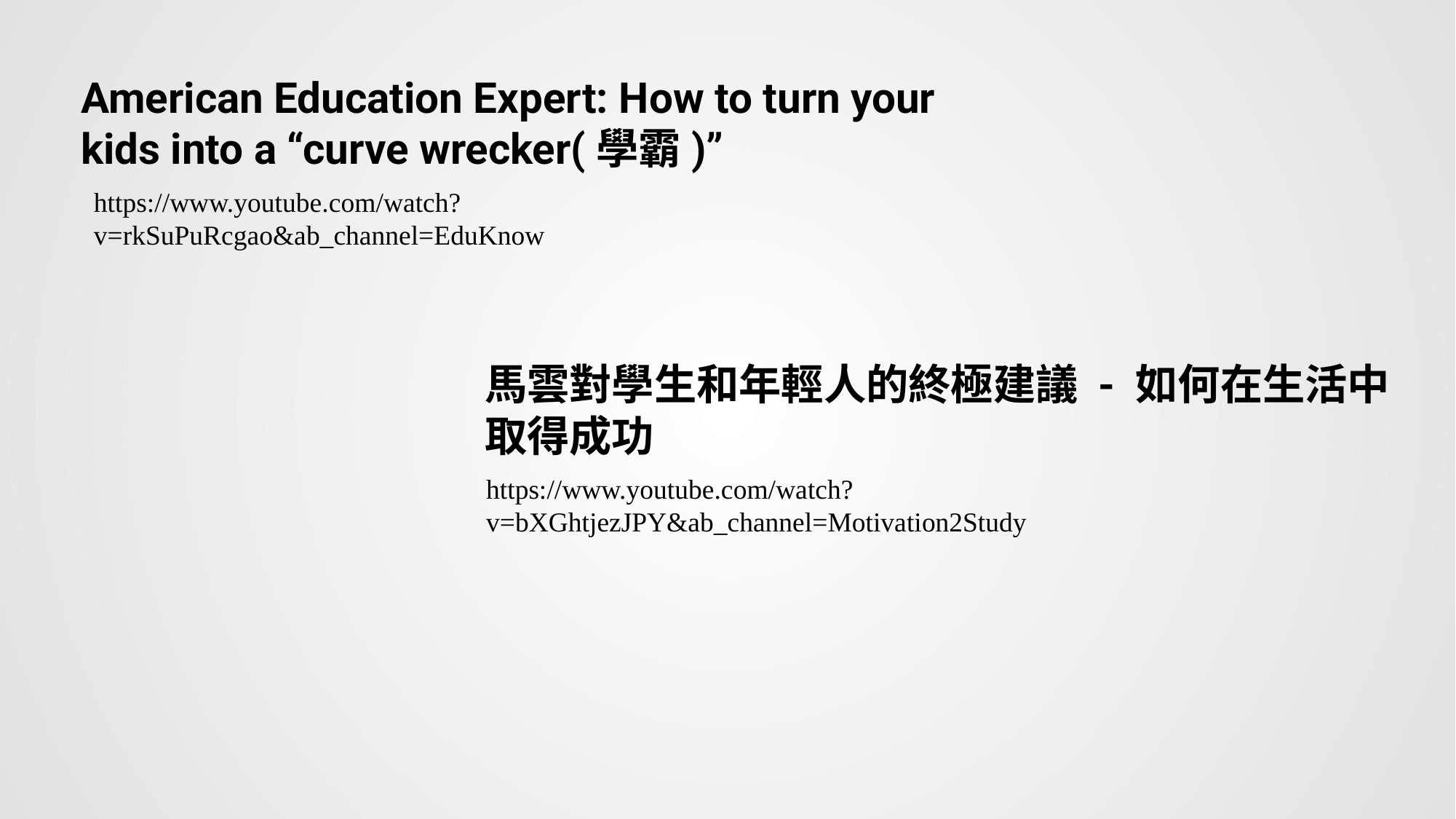

American Education Expert: How to turn your kids into a “curve wrecker(學霸)”
https://www.youtube.com/watch?v=rkSuPuRcgao&ab_channel=EduKnow
馬雲對學生和年輕人的終極建議 - 如何在生活中取得成功
https://www.youtube.com/watch?v=bXGhtjezJPY&ab_channel=Motivation2Study